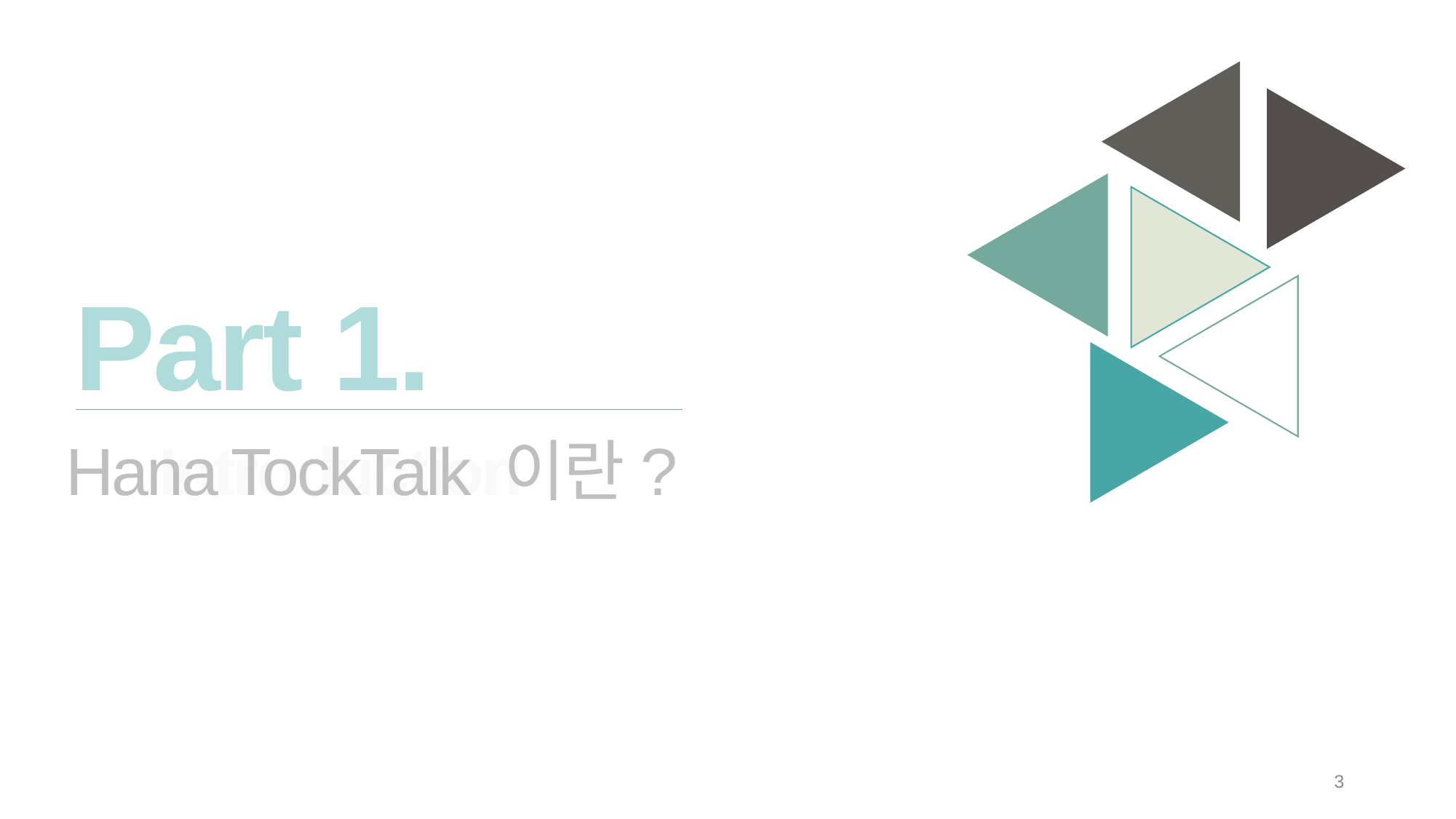

Part 1.
Hana TockTalk 이란?
Introduction
3